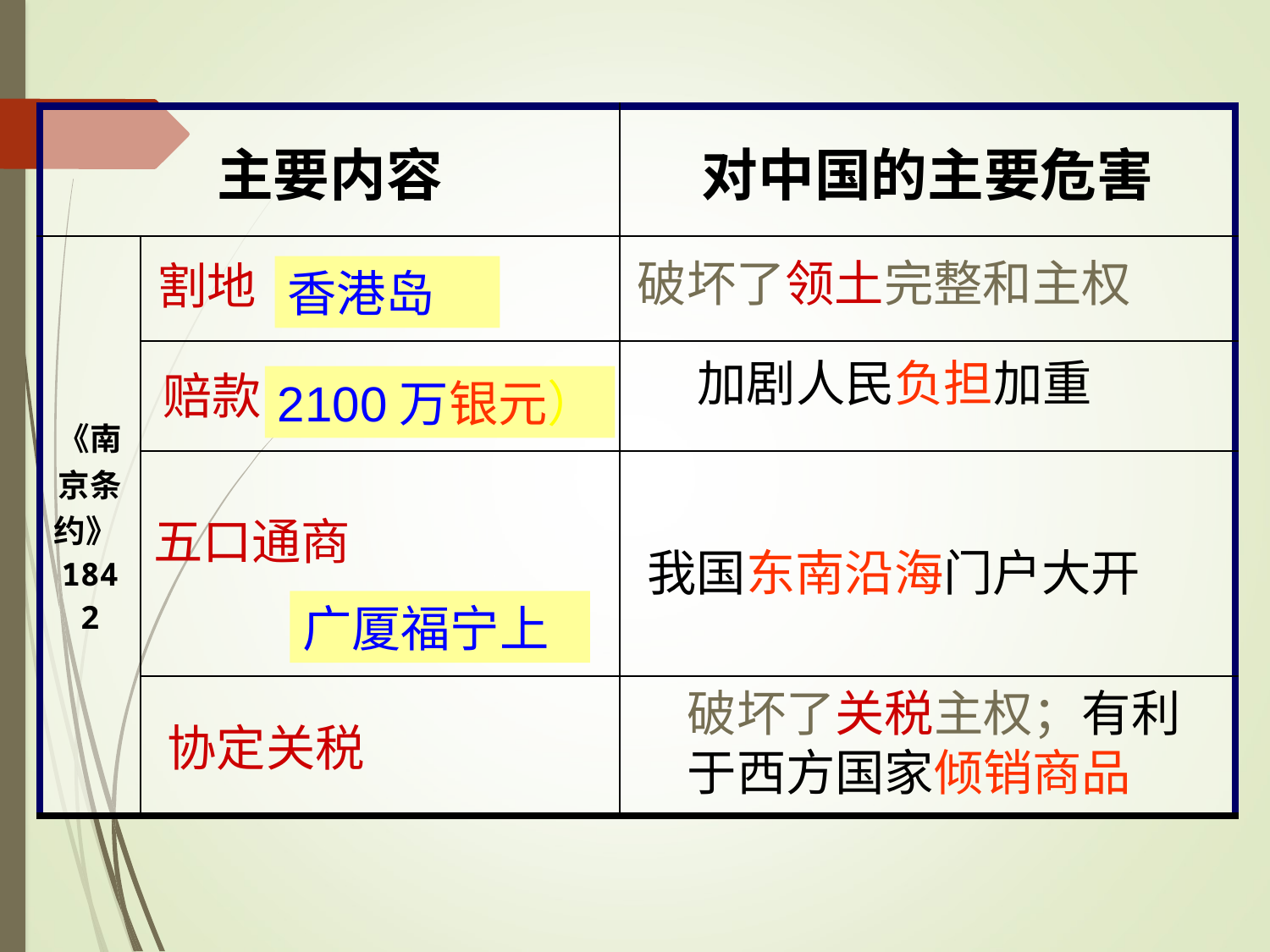

| 主要内容 |  | 对中国的主要危害 |
| --- | --- | --- |
| 《南京条约》1842 |  |  |
|  |  |  |
|  |  |  |
|  |  |  |
破坏了领土完整和主权
割地
香港岛
加剧人民负担加重
赔款
2100万银元）
五口通商
我国东南沿海门户大开
广厦福宁上
破坏了关税主权；有利于西方国家倾销商品

协定关税